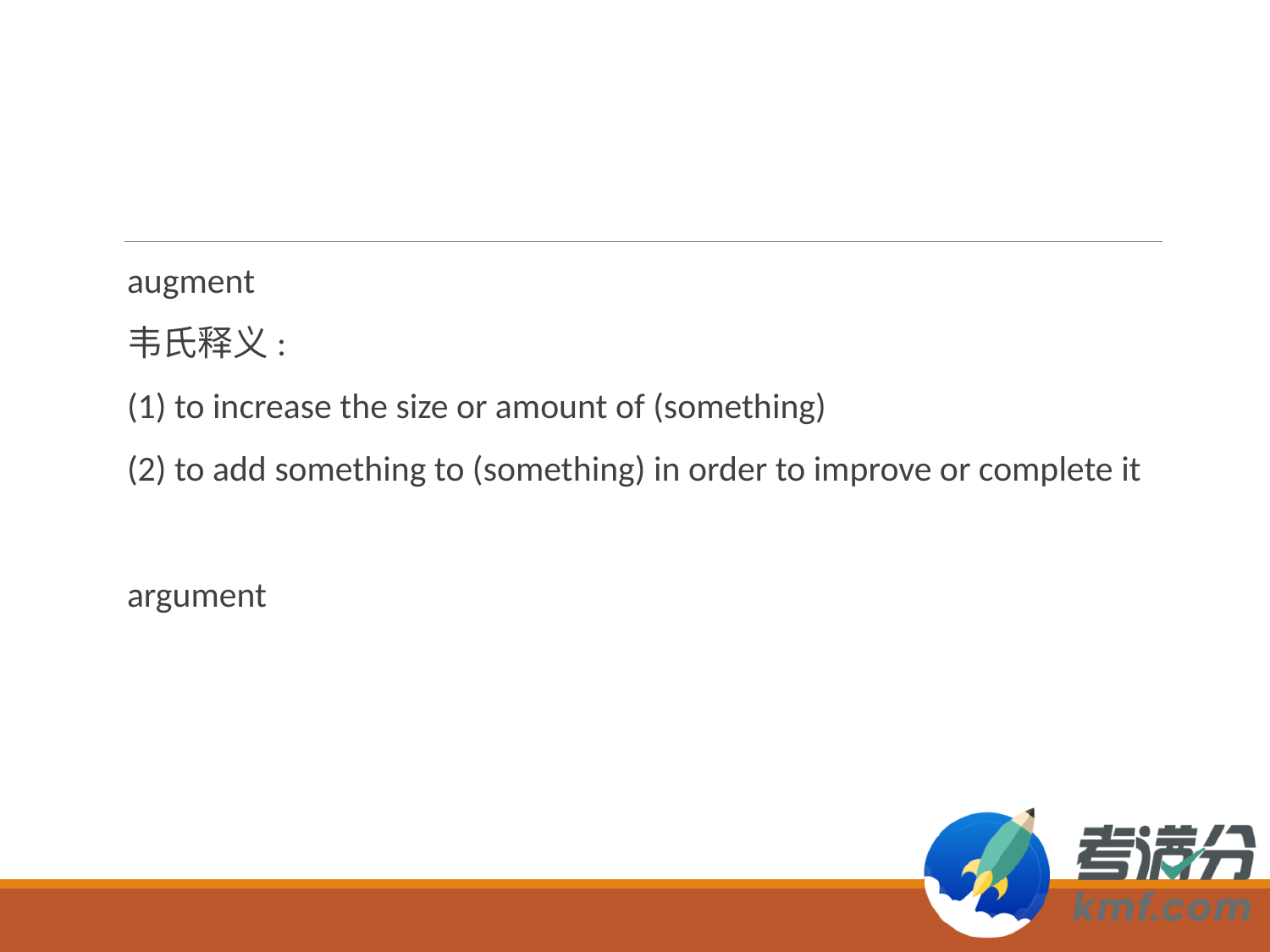

#
augment
韦氏释义:
(1) to increase the size or amount of (something)
(2) to add something to (something) in order to improve or complete it

argument